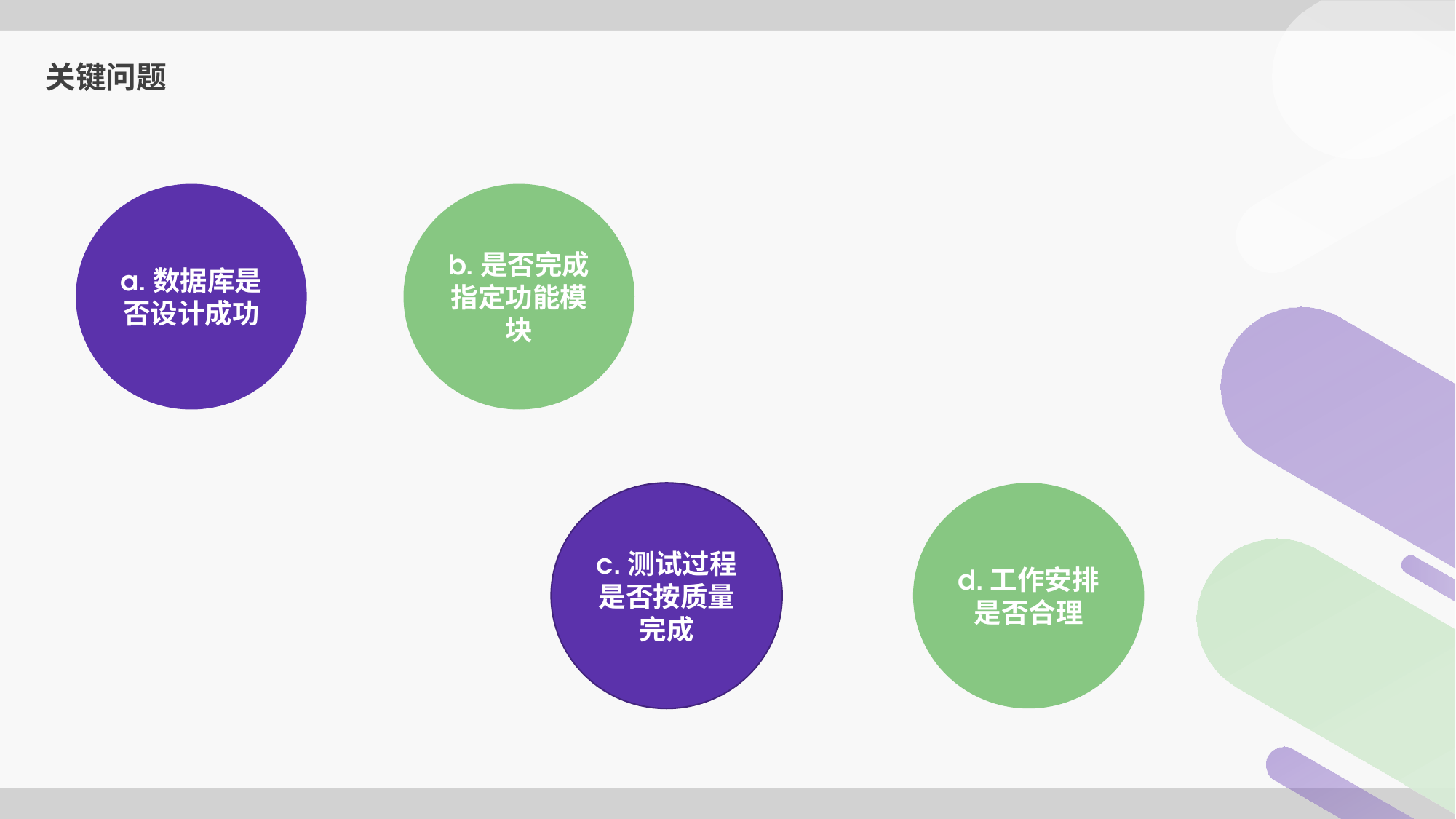

关键问题
a.数据库是否设计成功
b.是否完成指定功能模块
c.测试过程是否按质量完成
d.工作安排是否合理